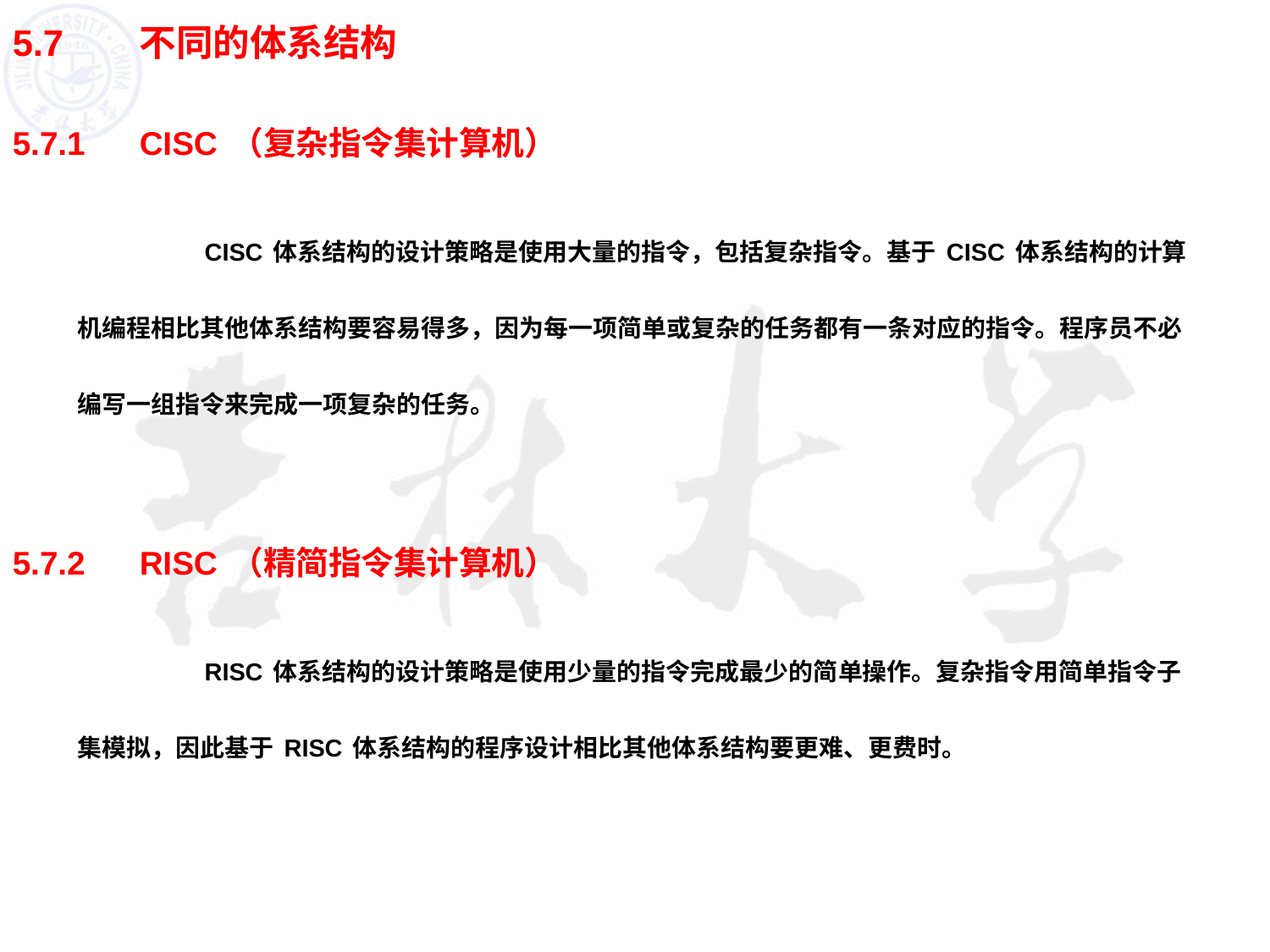

5.7	不同的体系结构
5.7.1	CISC（复杂指令集计算机）
	CISC体系结构的设计策略是使用大量的指令，包括复杂指令。基于CISC体系结构的计算机编程相比其他体系结构要容易得多，因为每一项简单或复杂的任务都有一条对应的指令。程序员不必编写一组指令来完成一项复杂的任务。
5.7.2	RISC（精简指令集计算机）
	RISC体系结构的设计策略是使用少量的指令完成最少的简单操作。复杂指令用简单指令子集模拟，因此基于RISC体系结构的程序设计相比其他体系结构要更难、更费时。